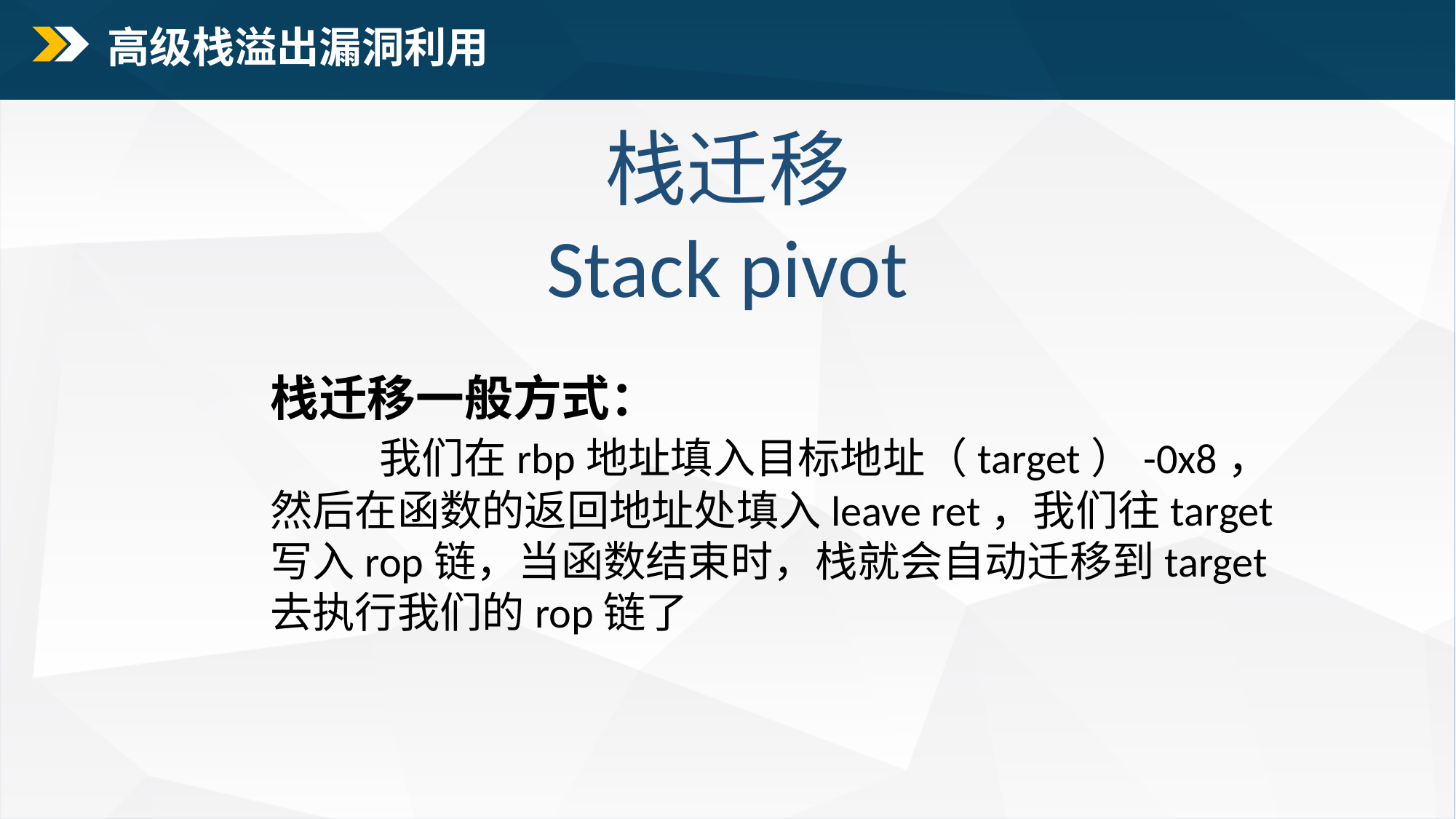

高级栈溢出漏洞利用

栈迁移
Stack pivot
栈迁移一般方式：
	我们在rbp地址填入目标地址（target）-0x8，然后在函数的返回地址处填入leave ret，我们往target写入rop链，当函数结束时，栈就会自动迁移到target去执行我们的rop链了